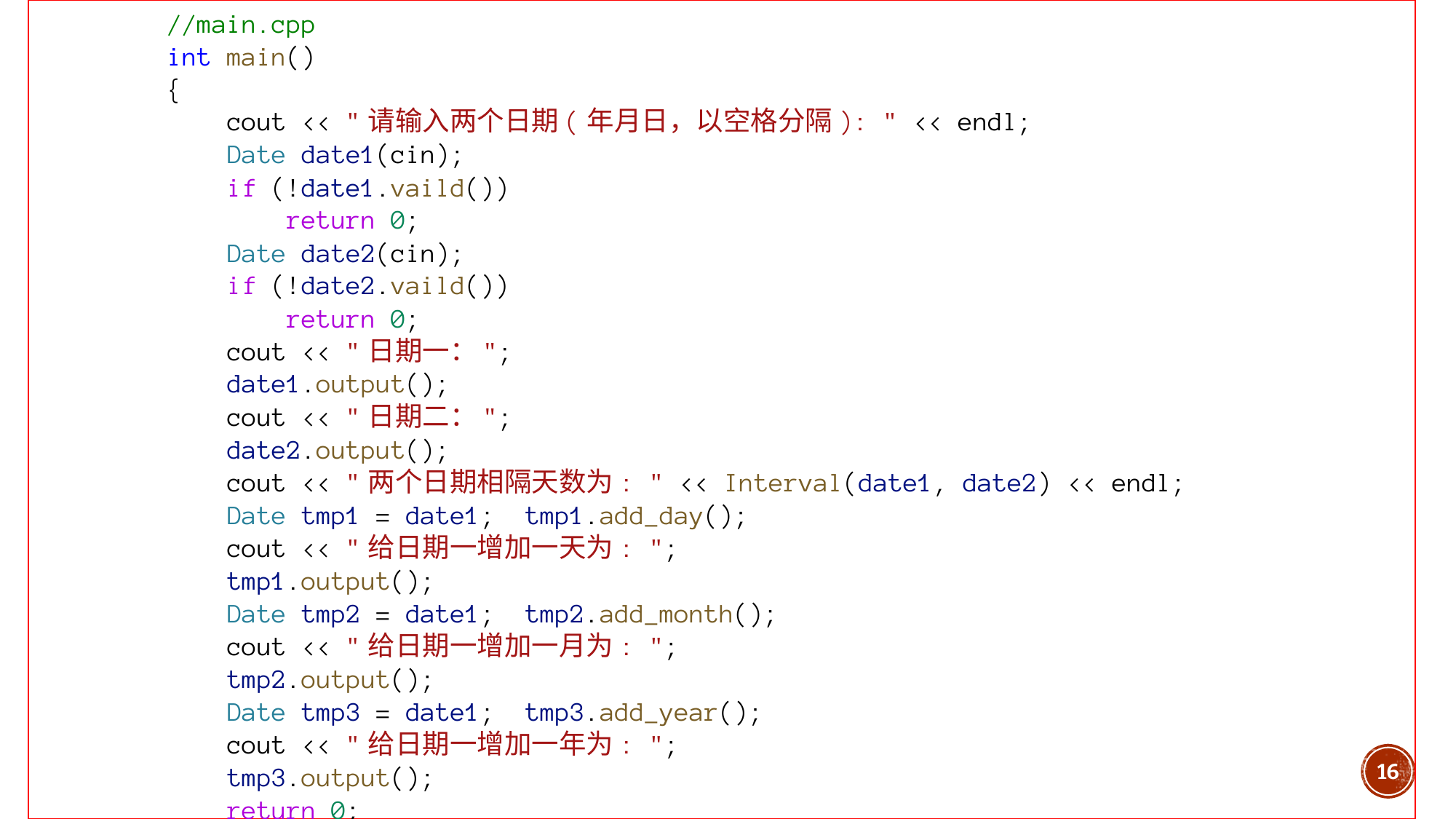

//main.cpp
int main()
{
    cout << "请输入两个日期(年月日，以空格分隔): " << endl;
    Date date1(cin);
    if (!date1.vaild())
        return 0;
    Date date2(cin);
    if (!date2.vaild())
        return 0;
    cout << "日期一：";
    date1.output();
    cout << "日期二：";
    date2.output();
    cout << "两个日期相隔天数为: " << Interval(date1, date2) << endl;
    Date tmp1 = date1;  tmp1.add_day();
    cout << "给日期一增加一天为: ";
    tmp1.output();
    Date tmp2 = date1;  tmp2.add_month();
    cout << "给日期一增加一月为: ";
    tmp2.output();
    Date tmp3 = date1;  tmp3.add_year();
    cout << "给日期一增加一年为: ";
    tmp3.output();
    return 0;
}

16